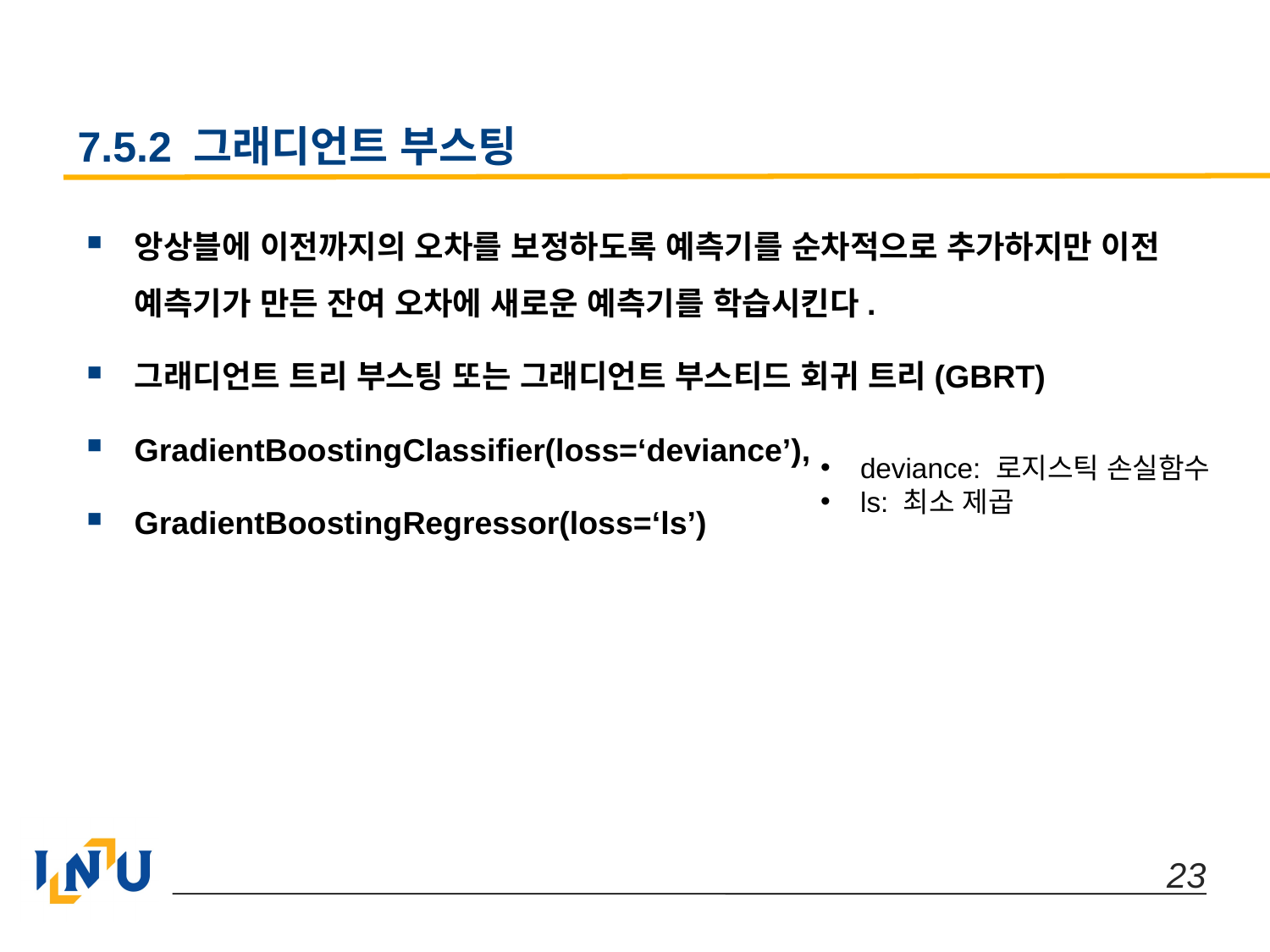

# 7.5.2 그래디언트 부스팅
앙상블에 이전까지의 오차를 보정하도록 예측기를 순차적으로 추가하지만 이전 예측기가 만든 잔여 오차에 새로운 예측기를 학습시킨다.
그래디언트 트리 부스팅 또는 그래디언트 부스티드 회귀 트리(GBRT)
GradientBoostingClassifier(loss=‘deviance’),
GradientBoostingRegressor(loss=‘ls’)

deviance: 로지스틱 손실함수
ls: 최소 제곱
 23